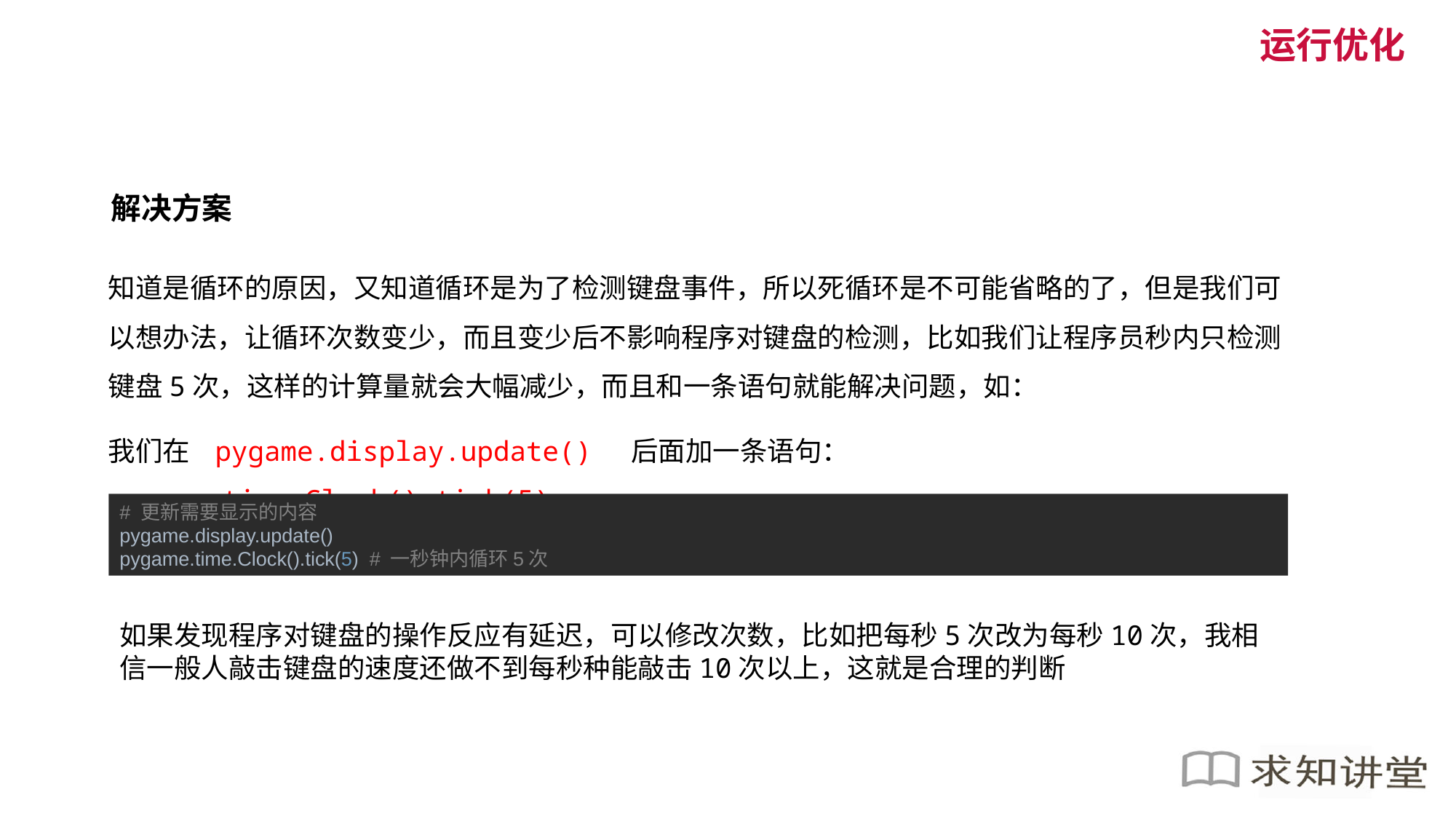

运行优化
解决方案
知道是循环的原因，又知道循环是为了检测键盘事件，所以死循环是不可能省略的了，但是我们可以想办法，让循环次数变少，而且变少后不影响程序对键盘的检测，比如我们让程序员秒内只检测键盘5次，这样的计算量就会大幅减少，而且和一条语句就能解决问题，如：
我们在   pygame.display.update()  后面加一条语句：  pygame.time.Clock().tick(5)

# 更新需要显示的内容 pygame.display.update() pygame.time.Clock().tick(5)  # 一秒钟内循环5次
如果发现程序对键盘的操作反应有延迟，可以修改次数，比如把每秒5次改为每秒10次，我相信一般人敲击键盘的速度还做不到每秒种能敲击10次以上，这就是合理的判断